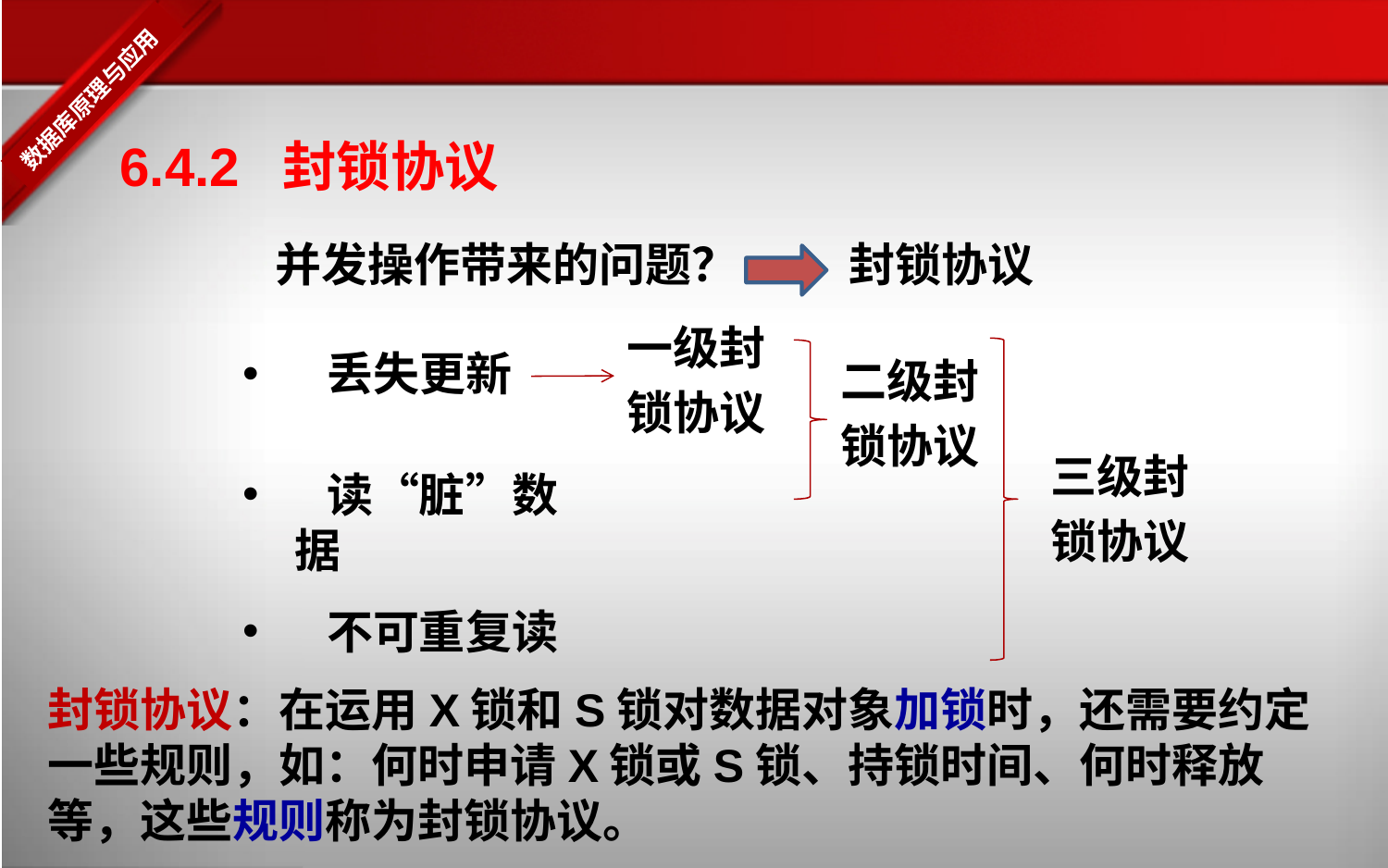

6.4.2  封锁协议
  并发操作带来的问题？
  封锁协议

一级封
锁协议
  丢失更新

二级封
锁协议
三级封
锁协议
  读“脏”数据
  不可重复读
封锁协议：在运用X锁和S锁对数据对象加锁时，还需要约定一些规则，如：何时申请X锁或S锁、持锁时间、何时释放等，这些规则称为封锁协议。